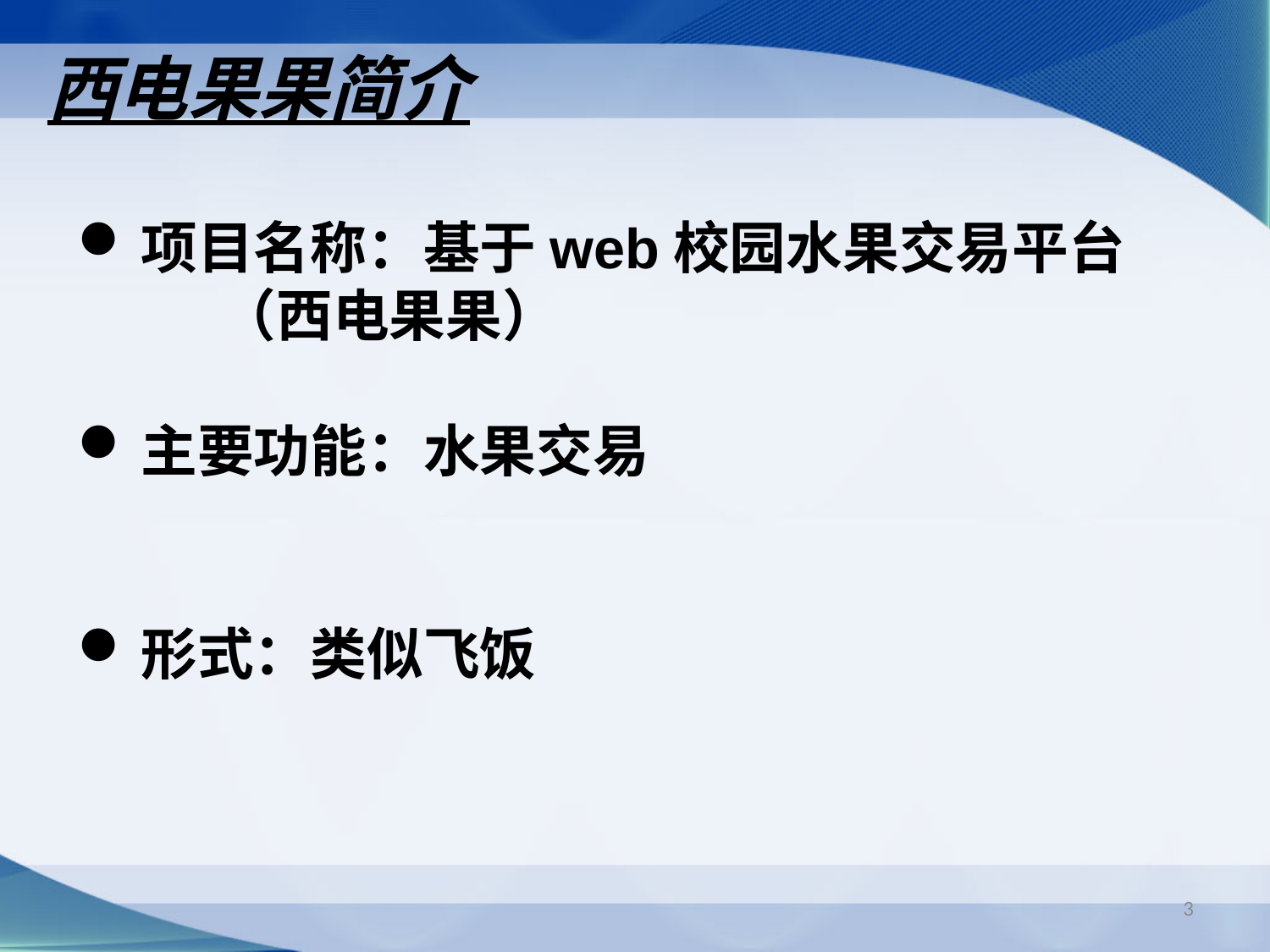

西电果果简介
项目名称：基于web校园水果交易平台
          （西电果果）

主要功能：水果交易

形式：类似飞饭
3